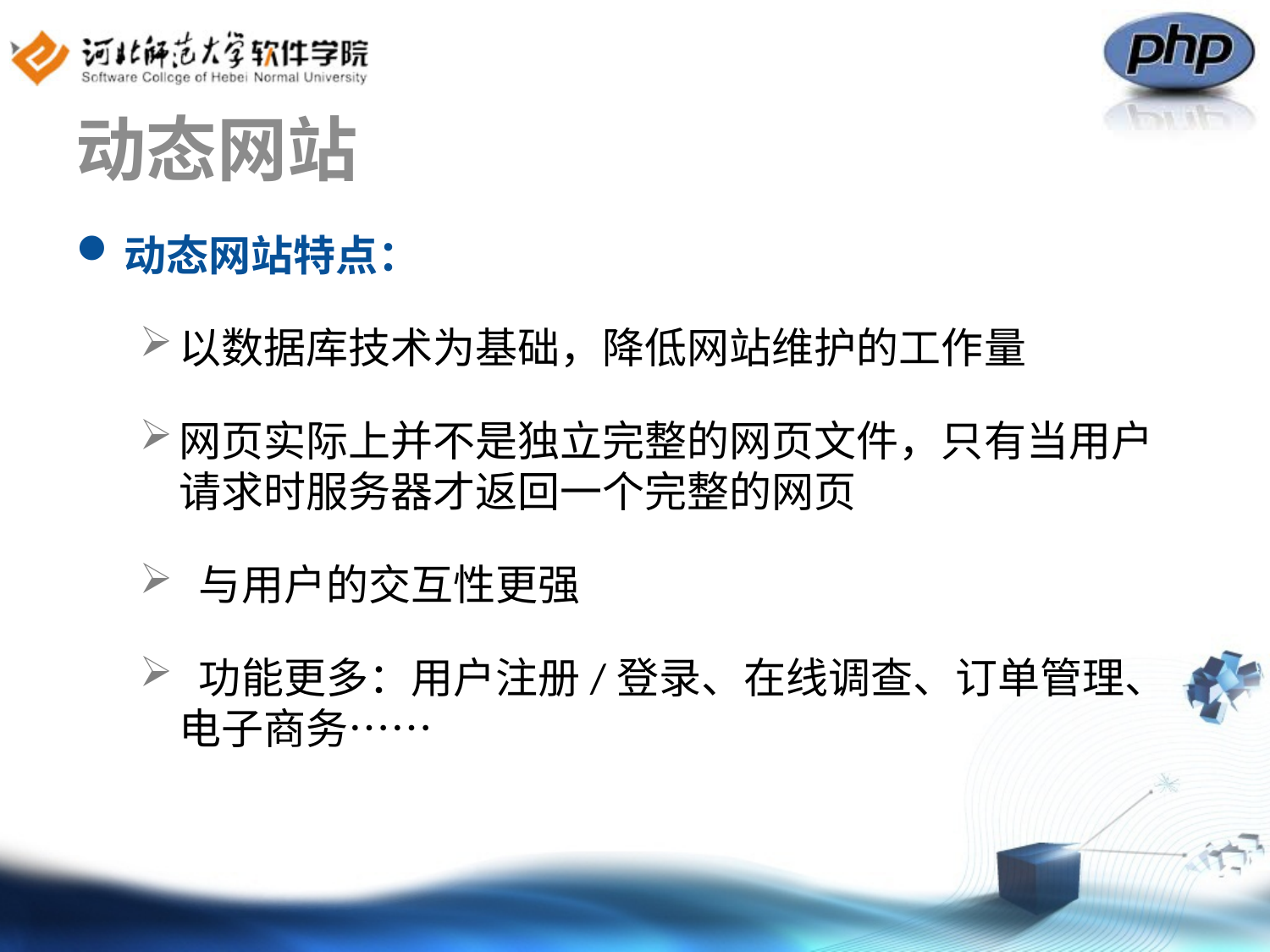

# 动态网站
动态网站特点：
以数据库技术为基础，降低网站维护的工作量
网页实际上并不是独立完整的网页文件，只有当用户请求时服务器才返回一个完整的网页
 与用户的交互性更强
 功能更多：用户注册/登录、在线调查、订单管理、电子商务……